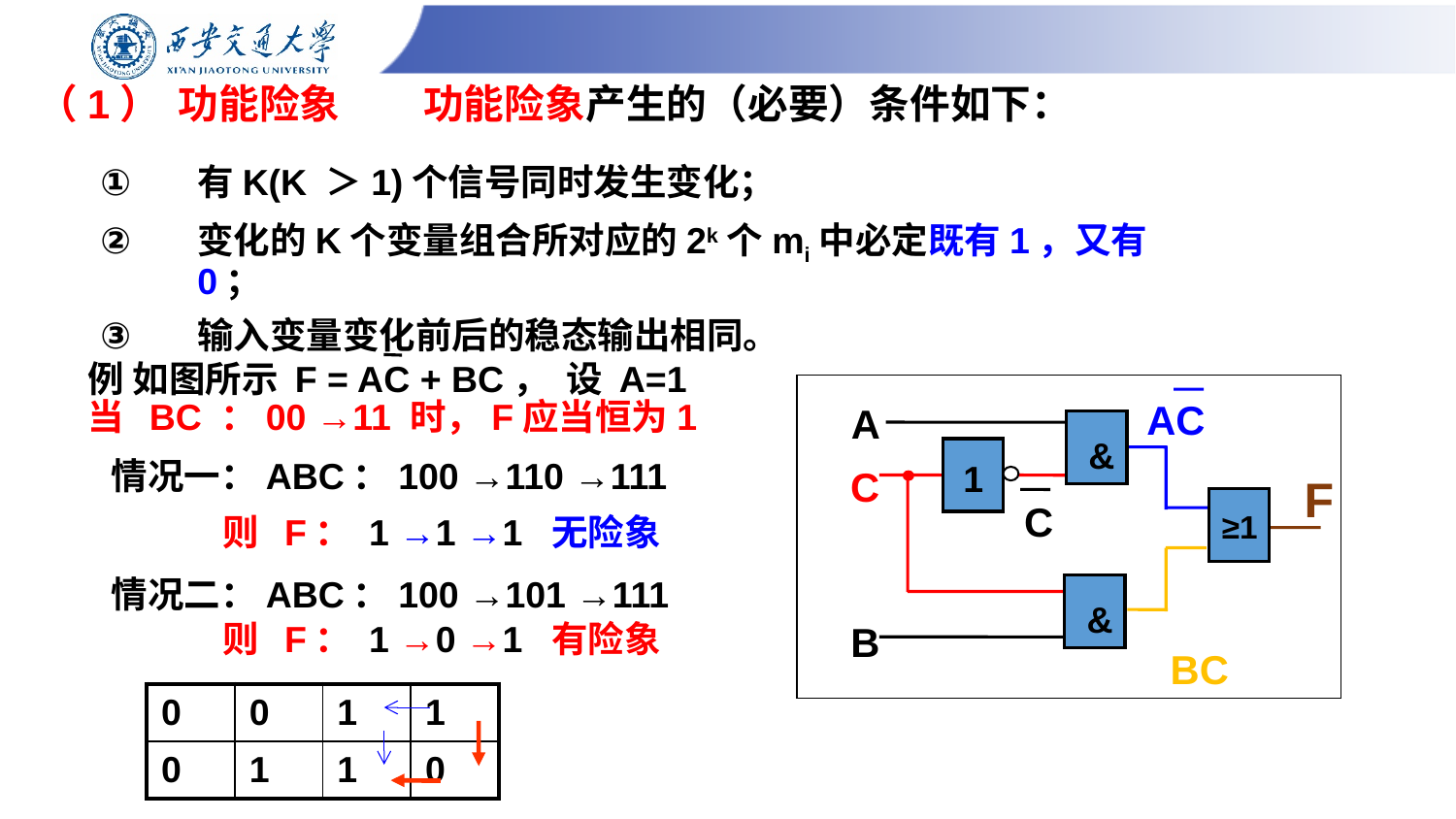

# （1）  功能险象         功能险象产生的（必要）条件如下：
有K(K ＞1)个信号同时发生变化；
变化的K个变量组合所对应的2k个mi中必定既有1，又有0；
输入变量变化前后的稳态输出相同。

例 如图所示 F = AC + BC，  设 A=1
当  BC ：00 →11 时，F应当恒为1

AC

A

&

1

C
F

≥1
C

&

B

BC
情况一：ABC：100 →110 →111
　　　　则  F： 1 →1 →1  无险象
情况二：ABC：100 →101 →111
　　　　则  F： 1 →0 →1  有险象
| 0 | 0 | 1 | 1 |
| --- | --- | --- | --- |
| 0 | 1 | 1 | 0 |